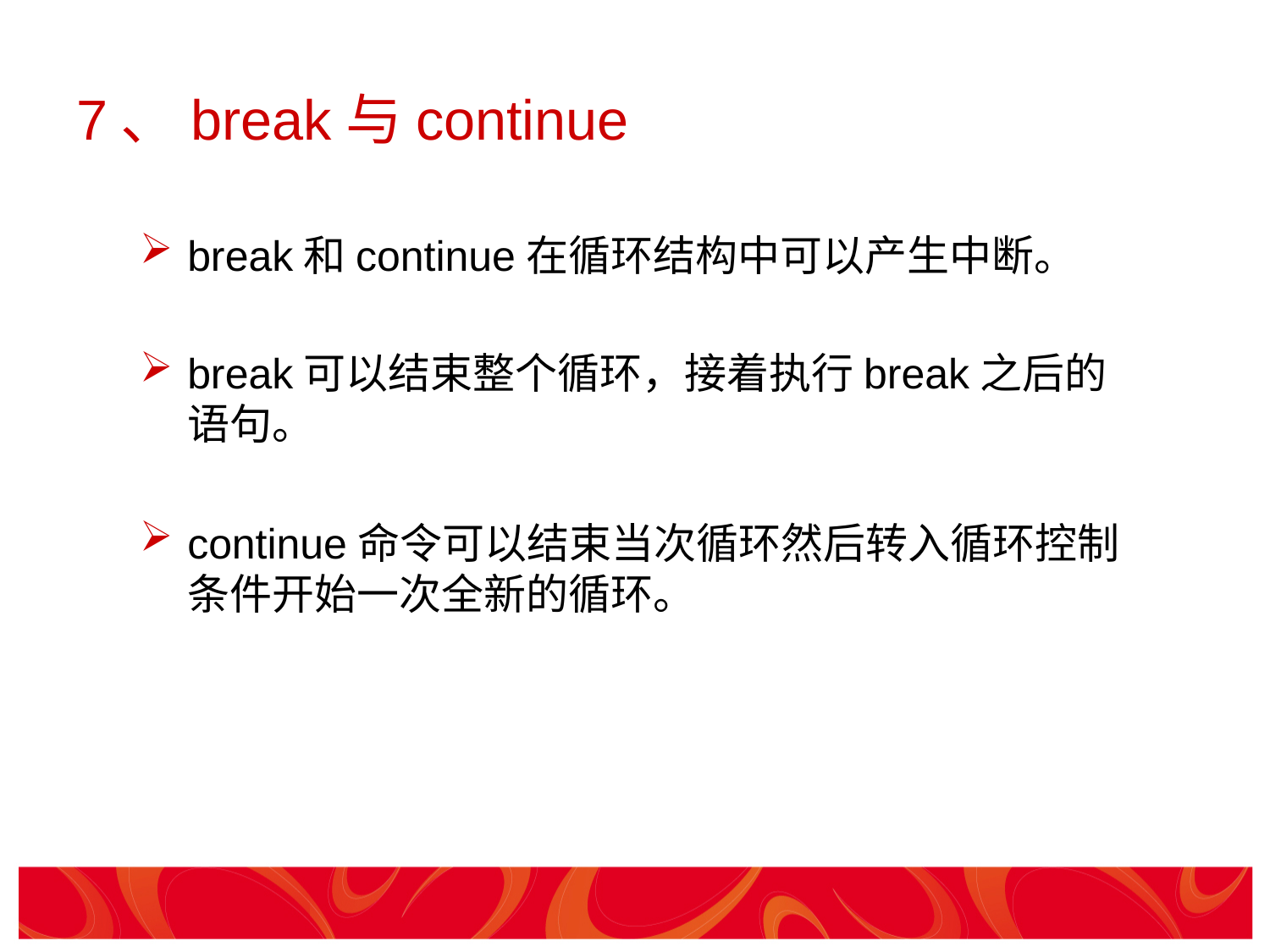

# 7、break与continue
break和continue在循环结构中可以产生中断。

break可以结束整个循环，接着执行break之后的语句。

continue命令可以结束当次循环然后转入循环控制条件开始一次全新的循环。